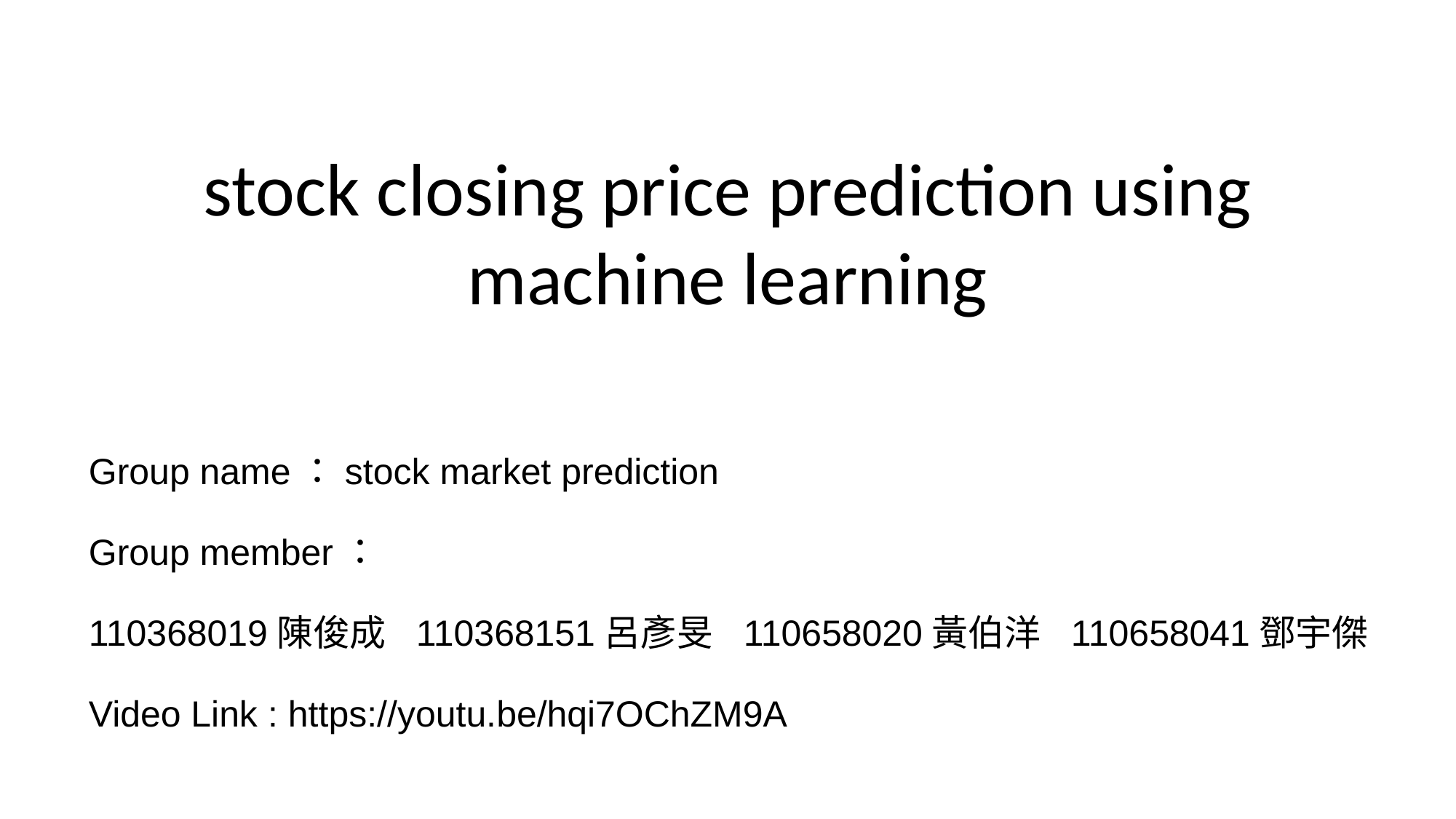

# stock closing price prediction using machine learning
Group name：stock market prediction
Group member：
110368019陳俊成	110368151呂彥旻	110658020黃伯洋	110658041鄧宇傑
Video Link : https://youtu.be/hqi7OChZM9A